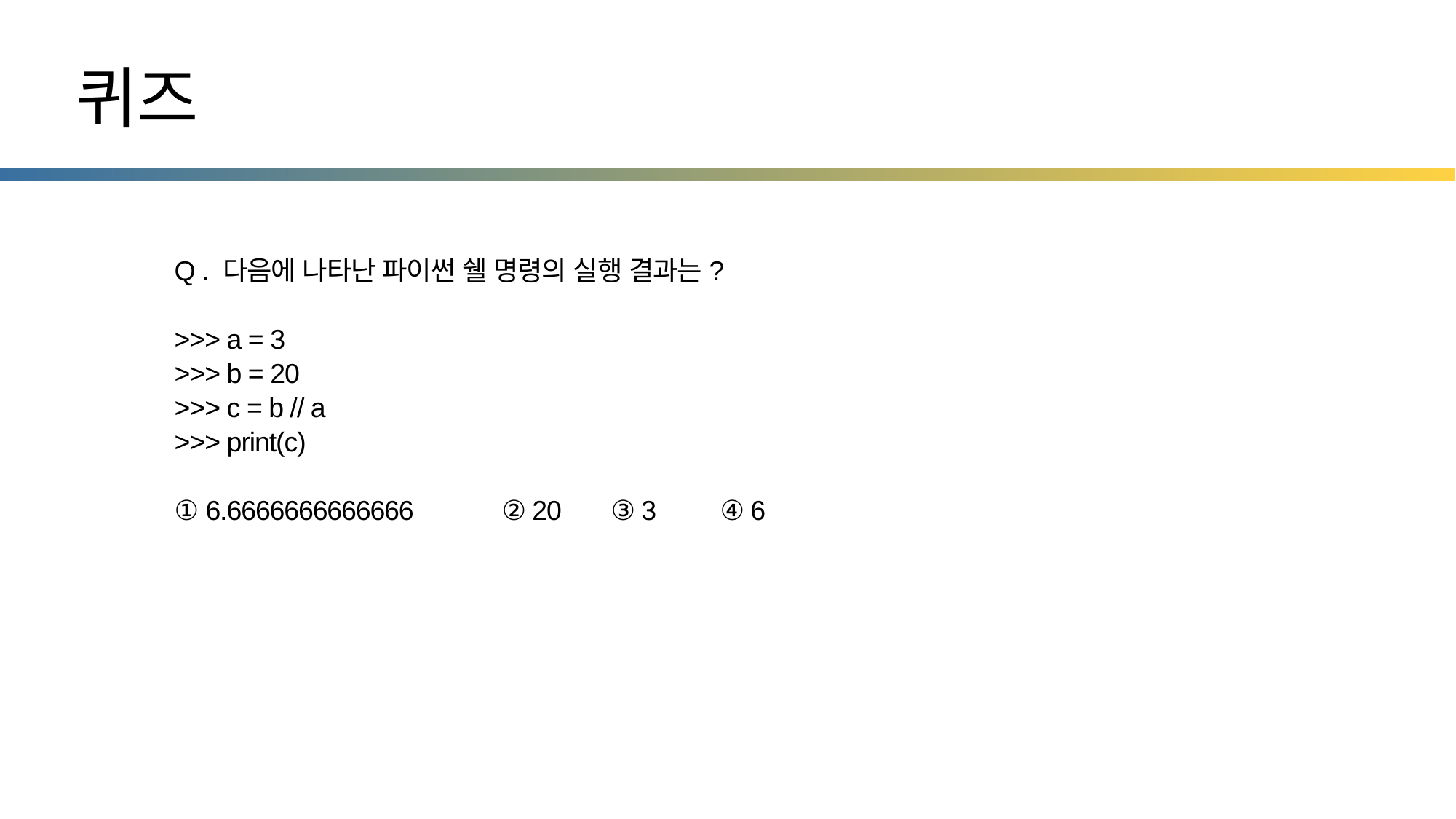

# 퀴즈
Q . 다음에 나타난 파이썬 쉘 명령의 실행 결과는?

>>> a = 3
>>> b = 20
>>> c = b // a
>>> print(c)

① 6.6666666666666	② 20	③ 3	④ 6